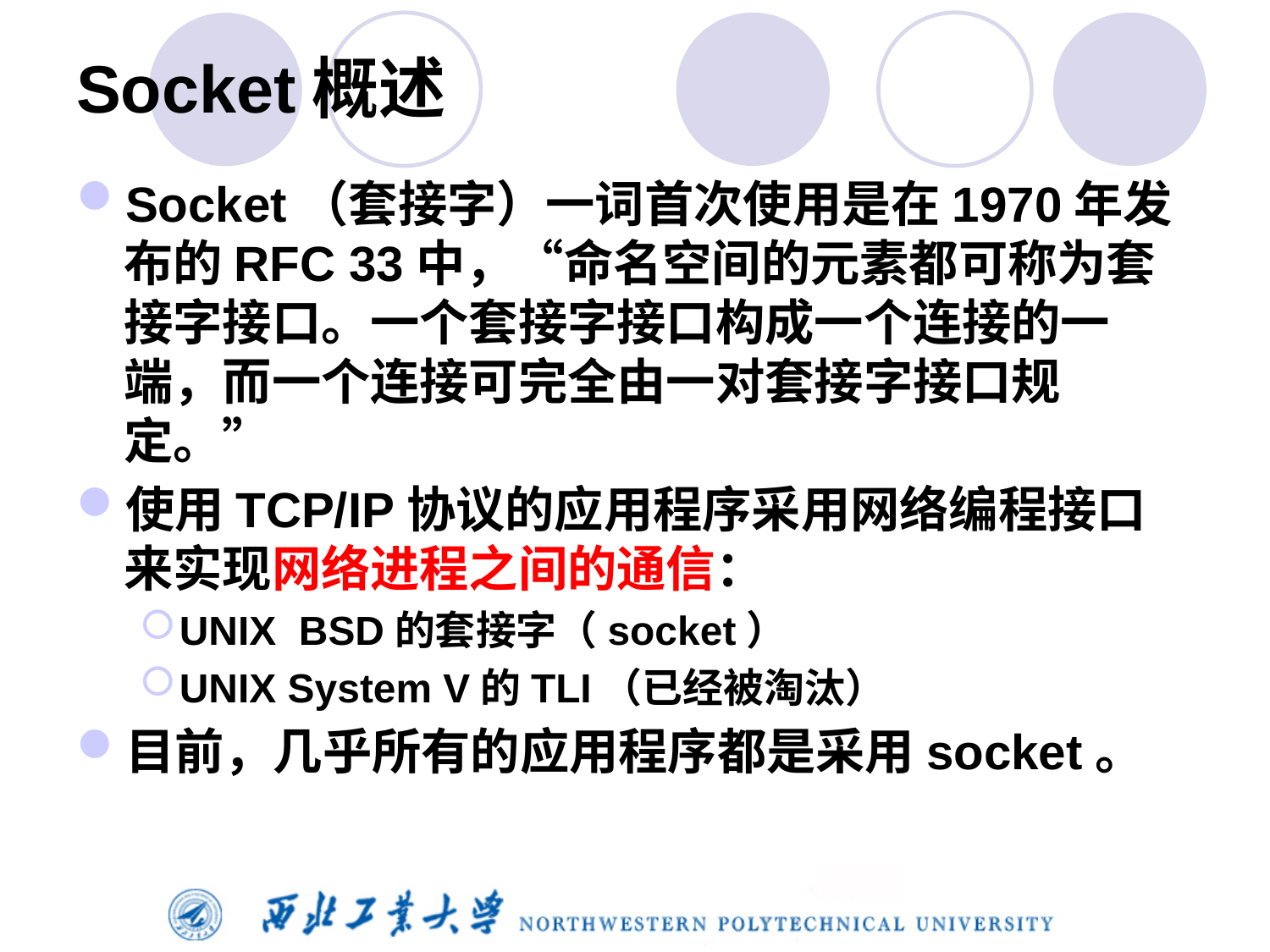

# Socket概述
Socket（套接字）一词首次使用是在1970年发布的RFC 33中，“命名空间的元素都可称为套接字接口。一个套接字接口构成一个连接的一端，而一个连接可完全由一对套接字接口规定。”
使用TCP/IP协议的应用程序采用网络编程接口来实现网络进程之间的通信：
UNIX  BSD的套接字（socket）
UNIX System V的TLI（已经被淘汰）
目前，几乎所有的应用程序都是采用socket。